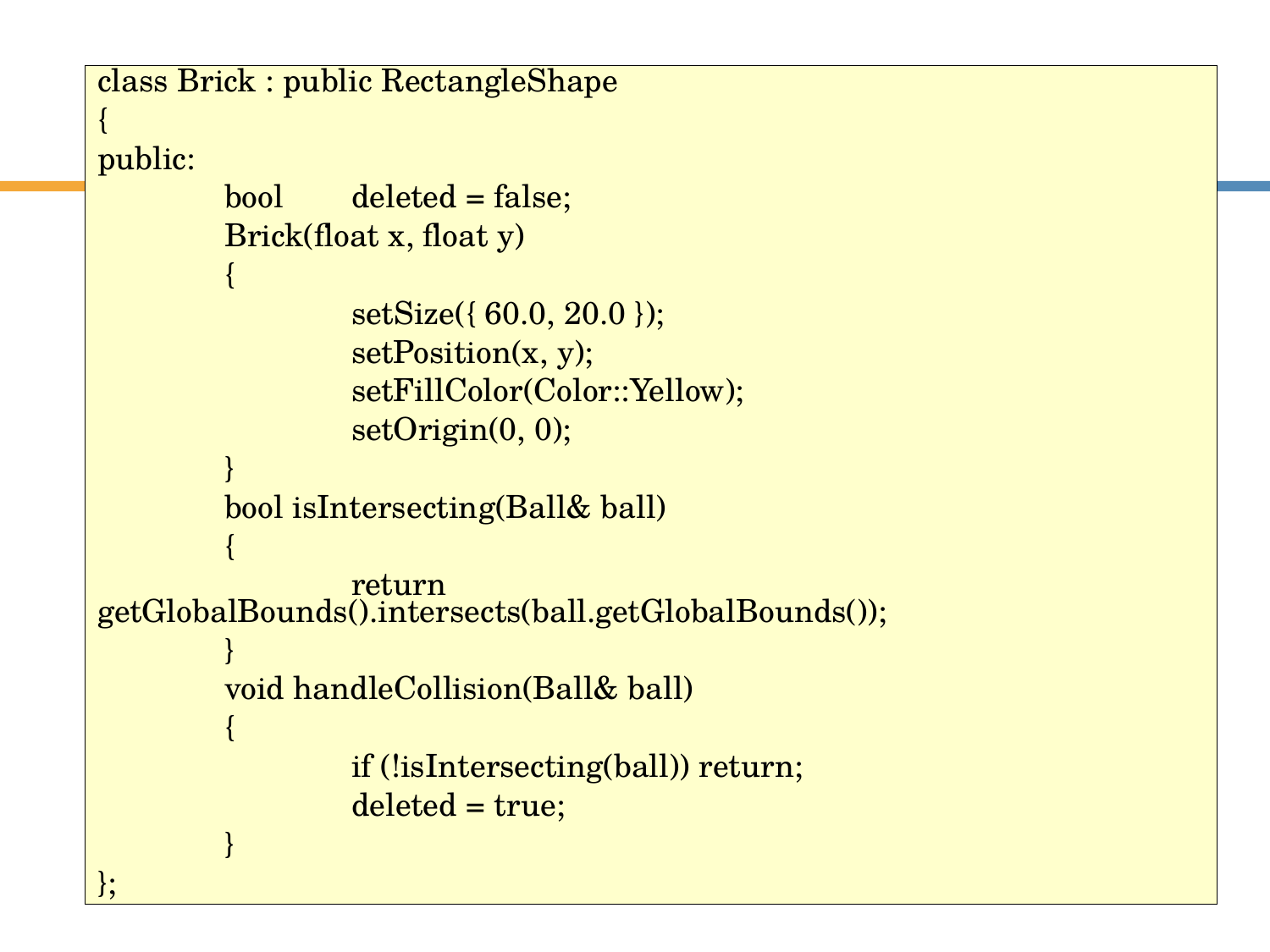

# 소스 step #4
class Brick : public RectangleShape
{
public:
	bool	deleted = false;
	Brick(float x, float y)
	{
		setSize({ 60.0, 20.0 });
		setPosition(x, y);
		setFillColor(Color::Yellow);
		setOrigin(0, 0);
	}
	bool isIntersecting(Ball& ball)
	{
		return getGlobalBounds().intersects(ball.getGlobalBounds());
	}
	void handleCollision(Ball& ball)
	{
		if (!isIntersecting(ball)) return;
		deleted = true;
	}
};